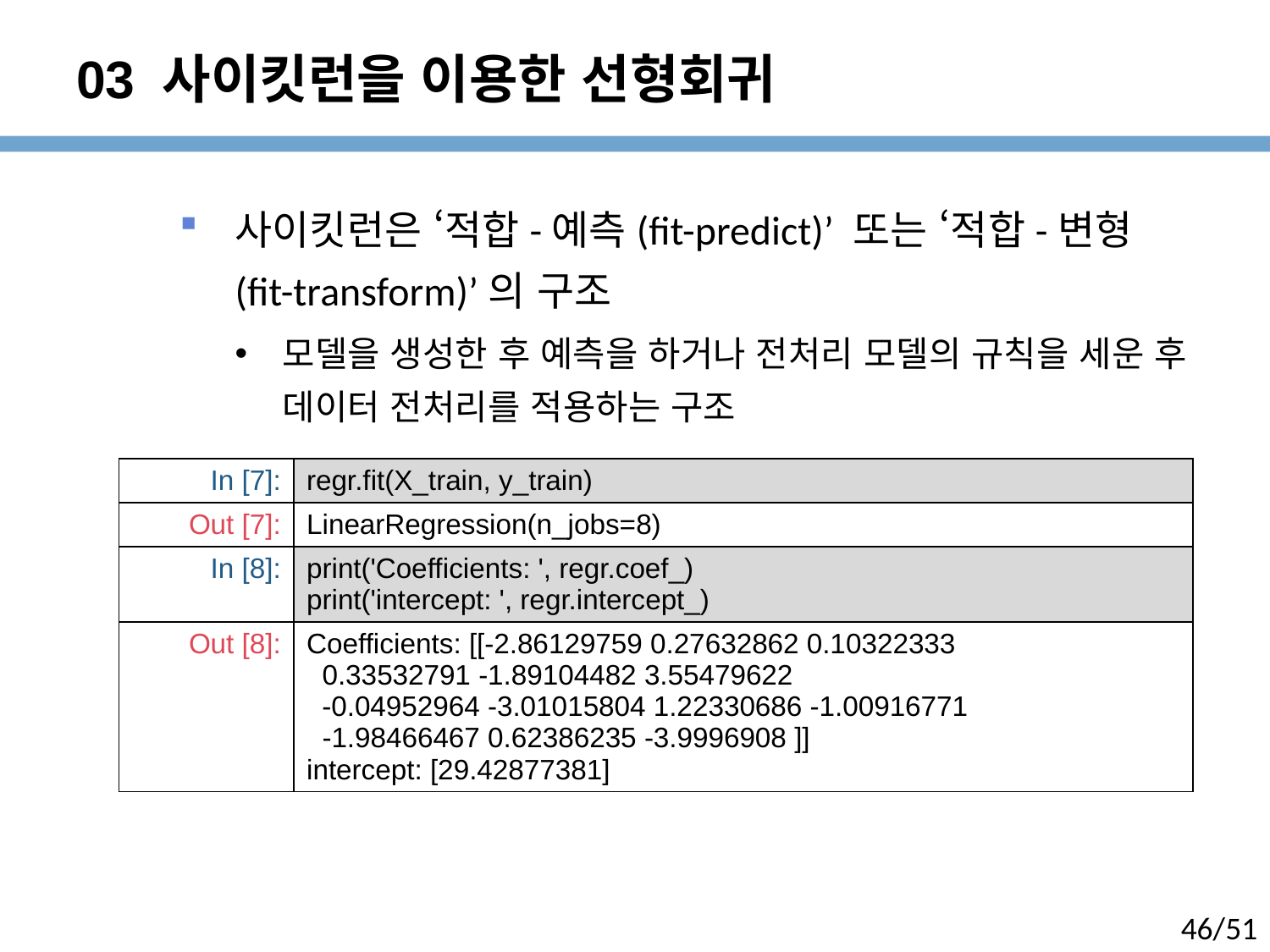

# 03 사이킷런을 이용한 선형회귀
사이킷런은 ‘적합-예측(fit-predict)’ 또는 ‘적합-변형(fit-transform)’의 구조
모델을 생성한 후 예측을 하거나 전처리 모델의 규칙을 세운 후 데이터 전처리를 적용하는 구조
| In [7]: | regr.fit(X\_train, y\_train) |
| --- | --- |
| Out [7]: | LinearRegression(n\_jobs=8) |
| In [8]: | print('Coefficients: ', regr.coef\_) print('intercept: ', regr.intercept\_) |
| Out [8]: | Coefficients: [[-2.86129759 0.27632862 0.10322333 0.33532791 -1.89104482 3.55479622 -0.04952964 -3.01015804 1.22330686 -1.00916771 -1.98466467 0.62386235 -3.9996908 ]] intercept: [29.42877381] |
46/51